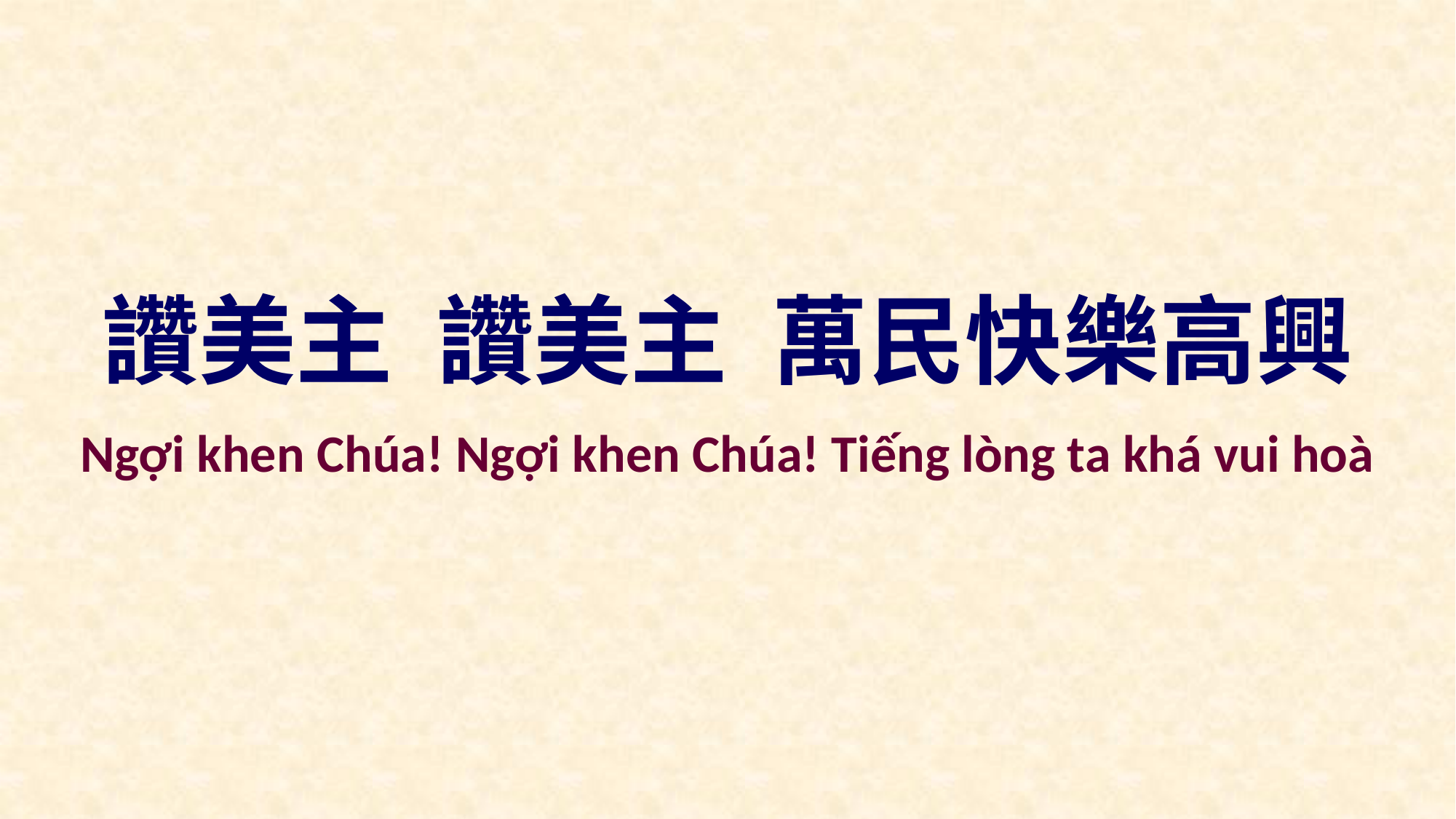

讚美主  讚美主  萬民快樂高興
Ngợi khen Chúa! Ngợi khen Chúa! Tiếng lòng ta khá vui hoà